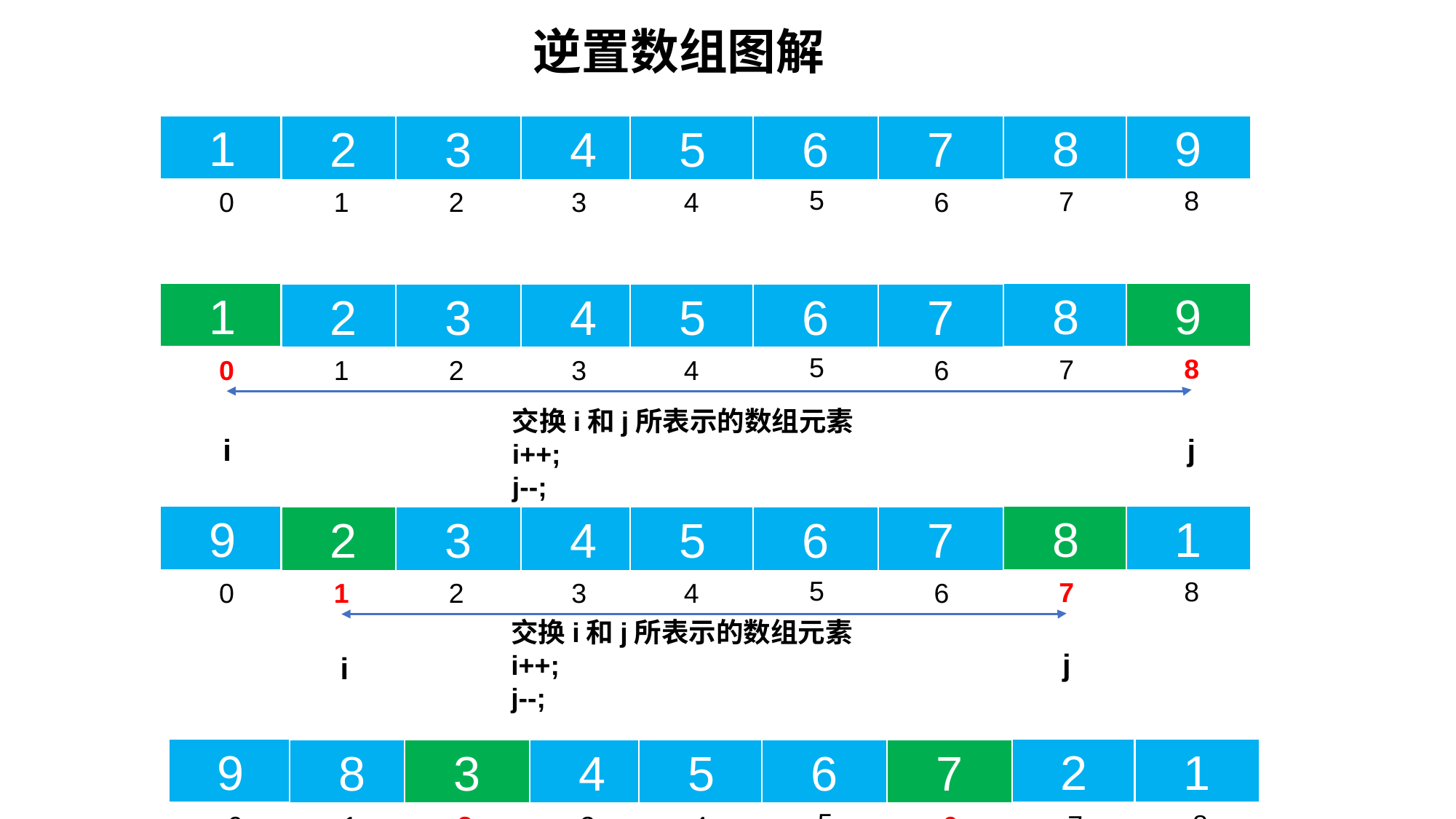

逆置数组图解
1
8
9
2
3
4
5
6
7
5
8
7
0
1
2
3
4
6
1
8
9
2
3
4
5
6
7
5
8
7
0
1
2
3
4
6
交换i和j所表示的数组元素
i++;
j--;
i
j
9
8
1
2
3
4
5
6
7
5
8
7
0
1
2
3
4
6
交换i和j所表示的数组元素
i++;
j--;
j
i
9
2
1
8
3
4
5
6
7
5
8
7
0
1
2
3
4
6
交换i和j所表示的数组元素
i++;
j--;
i
j
9
2
1
8
7
4
5
6
3
5
8
7
0
1
2
3
4
6
j
i
交换i和j所表示的数组元素
i++;
j--;
9
2
1
8
7
6
5
4
3
5
8
7
0
1
2
3
4
6
j
i
此时i=j，逆置完成